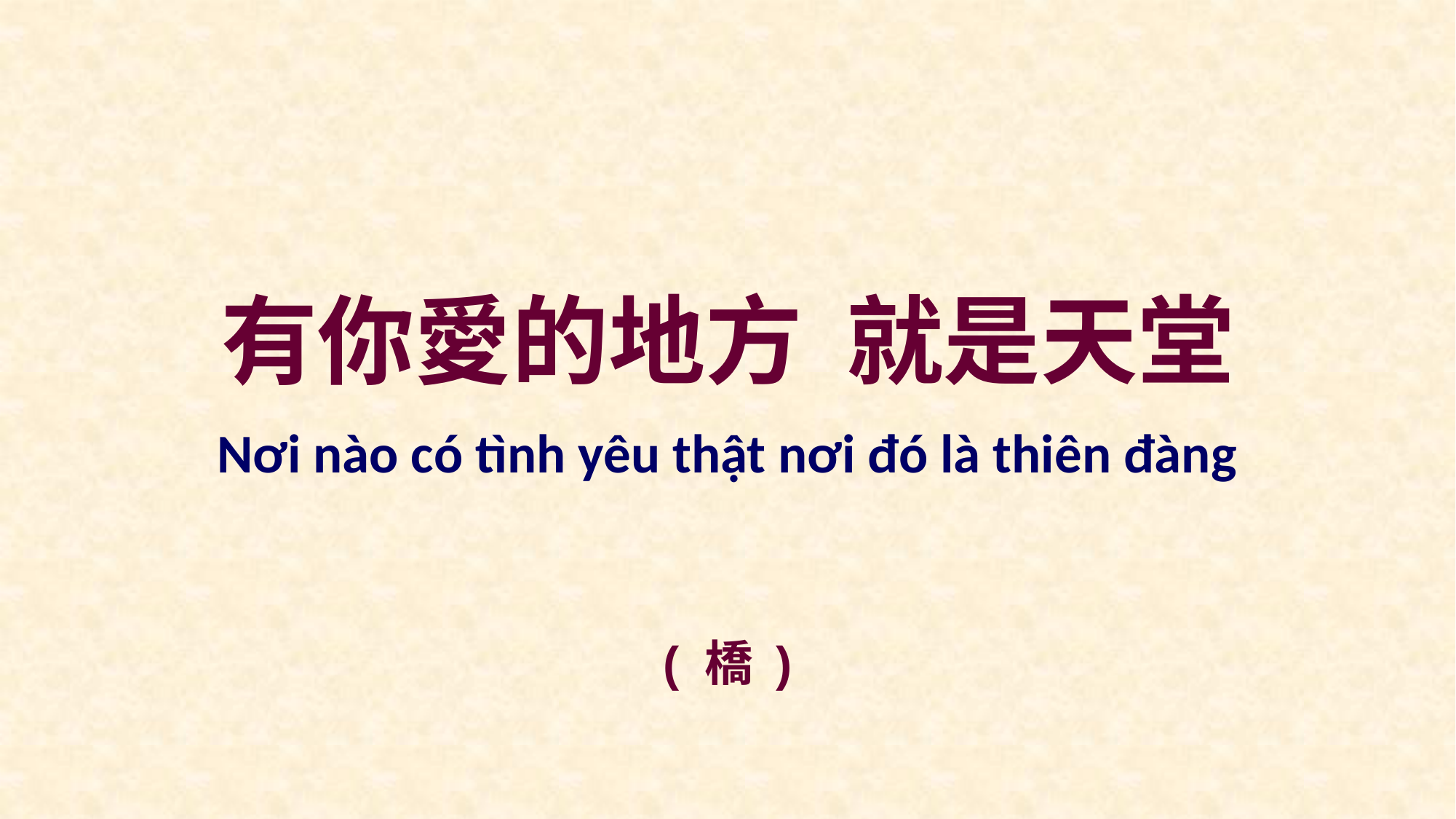

有你愛的地方  就是天堂
Nơi nào có tình yêu thật nơi đó là thiên đàng
( 橋 )